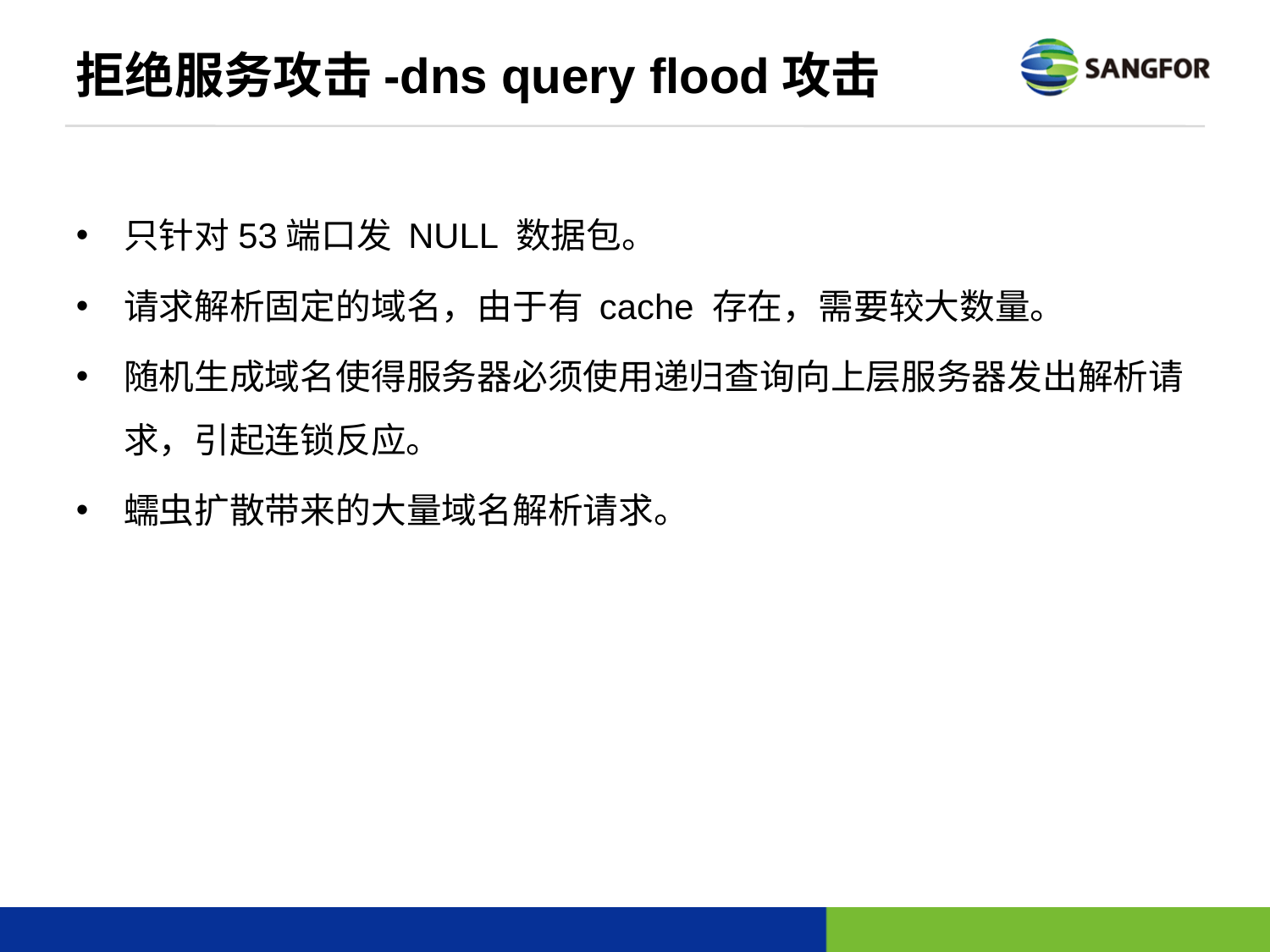

# 拒绝服务攻击-dns query flood攻击
只针对53端口发 NULL 数据包。
请求解析固定的域名，由于有 cache 存在，需要较大数量。
随机生成域名使得服务器必须使用递归查询向上层服务器发出解析请求，引起连锁反应。
蠕虫扩散带来的大量域名解析请求。